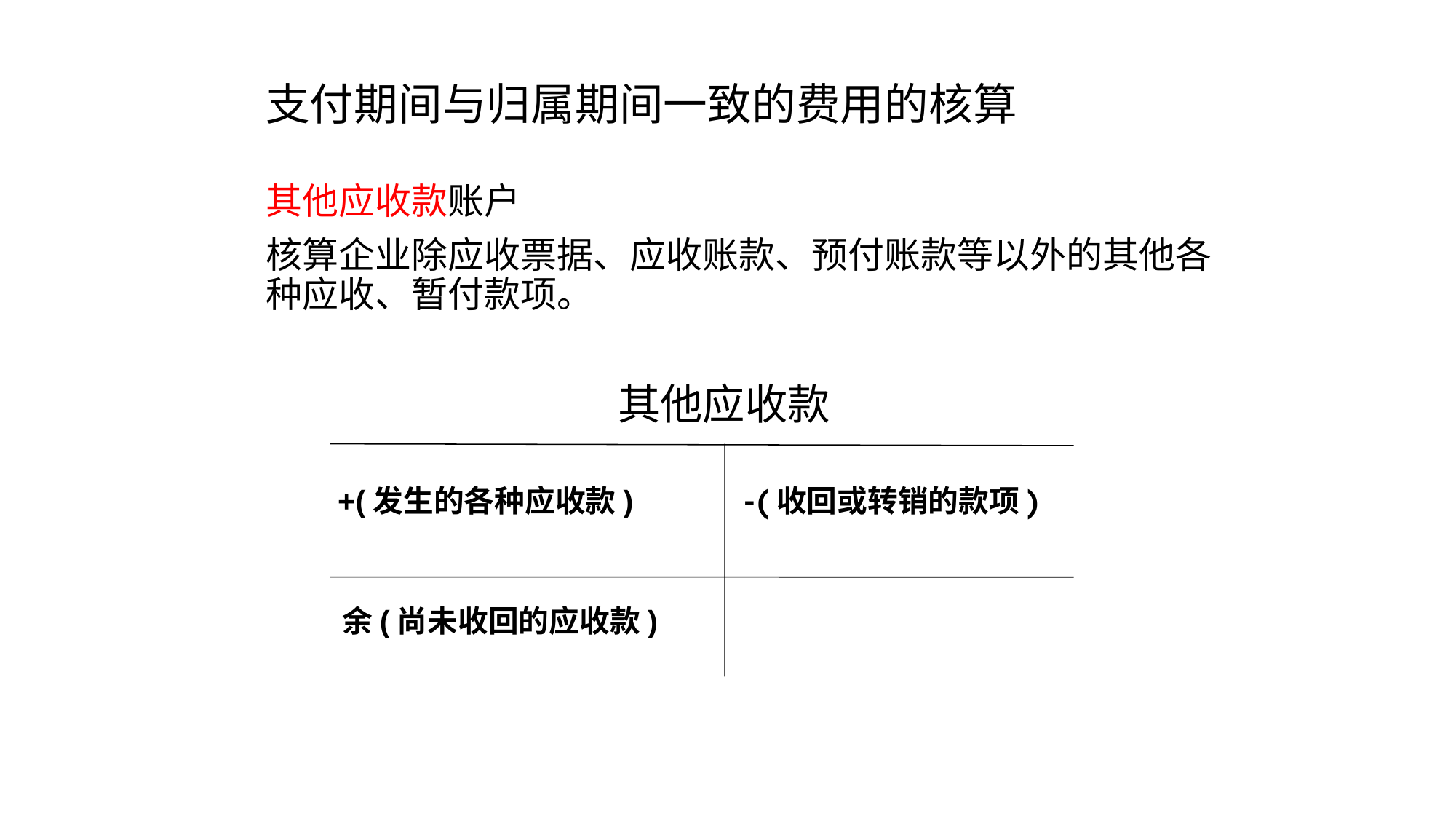

# 支付期间与归属期间一致的费用的核算
其他应收款账户
核算企业除应收票据、应收账款、预付账款等以外的其他各种应收、暂付款项。
其他应收款

+(发生的各种应收款)
-(收回或转销的款项)

余(尚未收回的应收款)